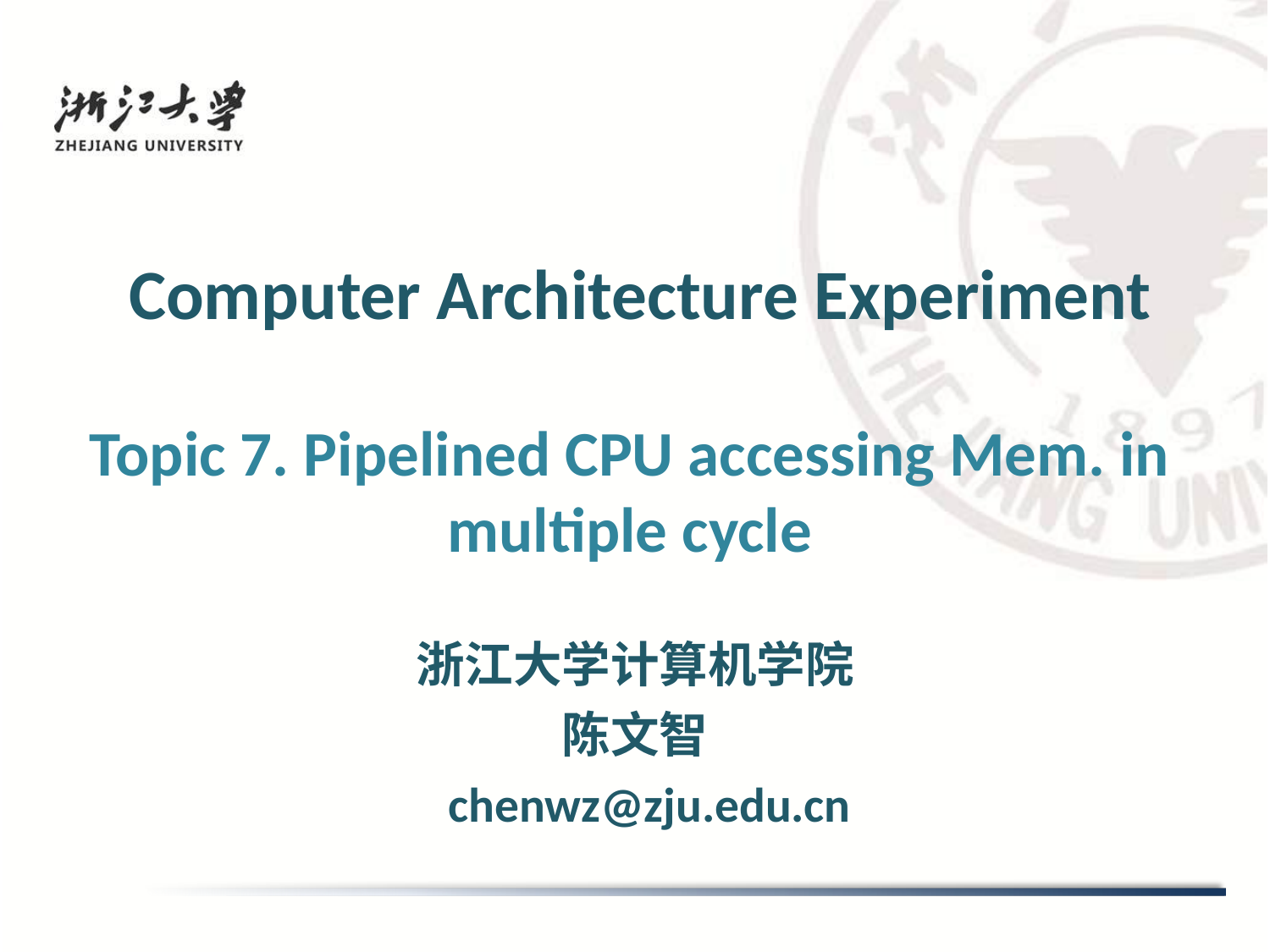

# Computer Architecture Experiment
Topic 7. Pipelined CPU accessing Mem. in multiple cycle
浙江大学计算机学院
陈文智
 chenwz@zju.edu.cn